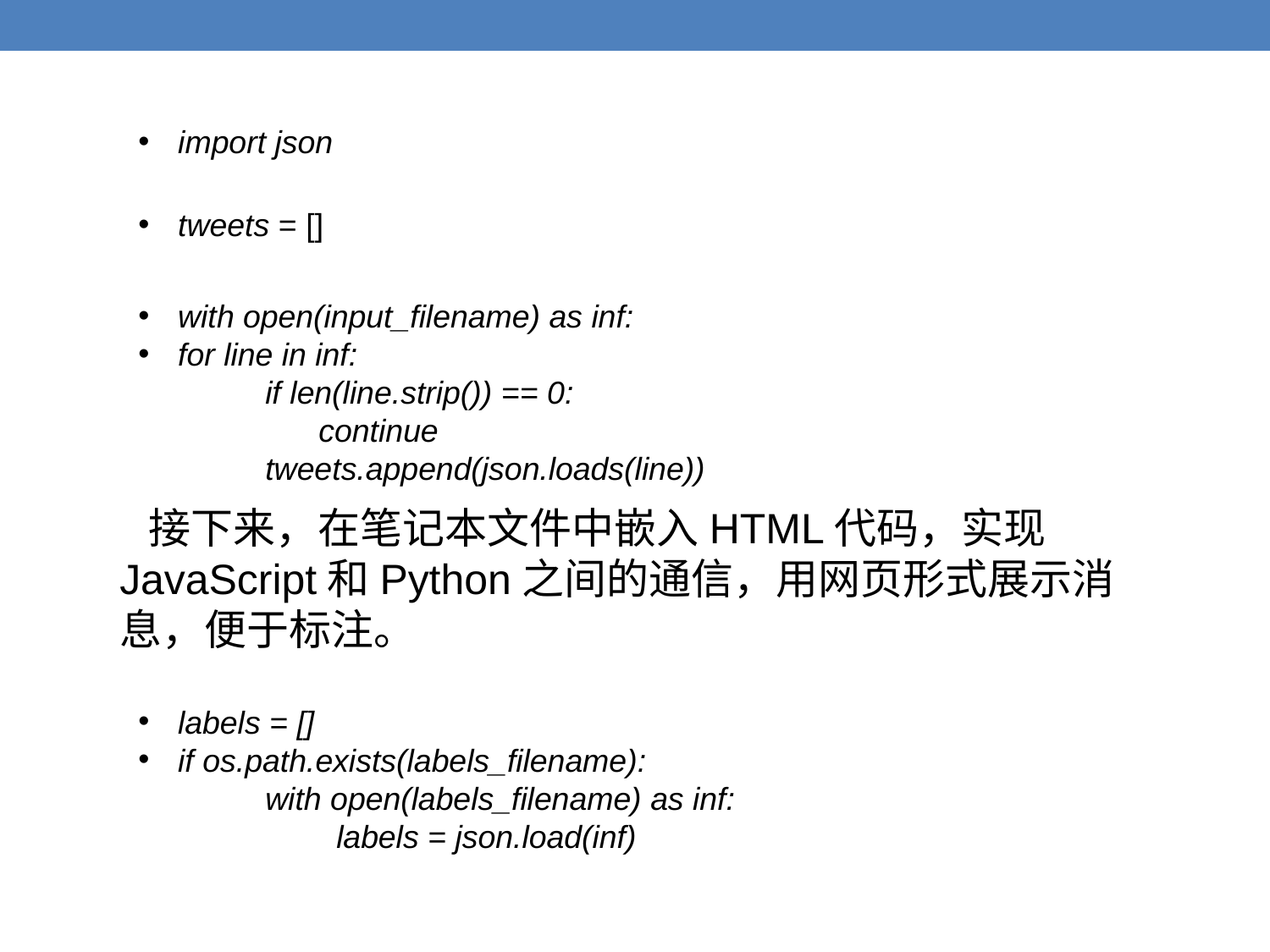

import json
tweets = []
with open(input_filename) as inf:
for line in inf:
	if len(line.strip()) == 0:
	      continue
	tweets.append(json.loads(line))
  接下来，在笔记本文件中嵌入HTML代码，实现JavaScript和Python之间的通信，用网页形式展示消息，便于标注。
labels = []
if os.path.exists(labels_filename):
	with open(labels_filename) as inf:
	        labels = json.load(inf)